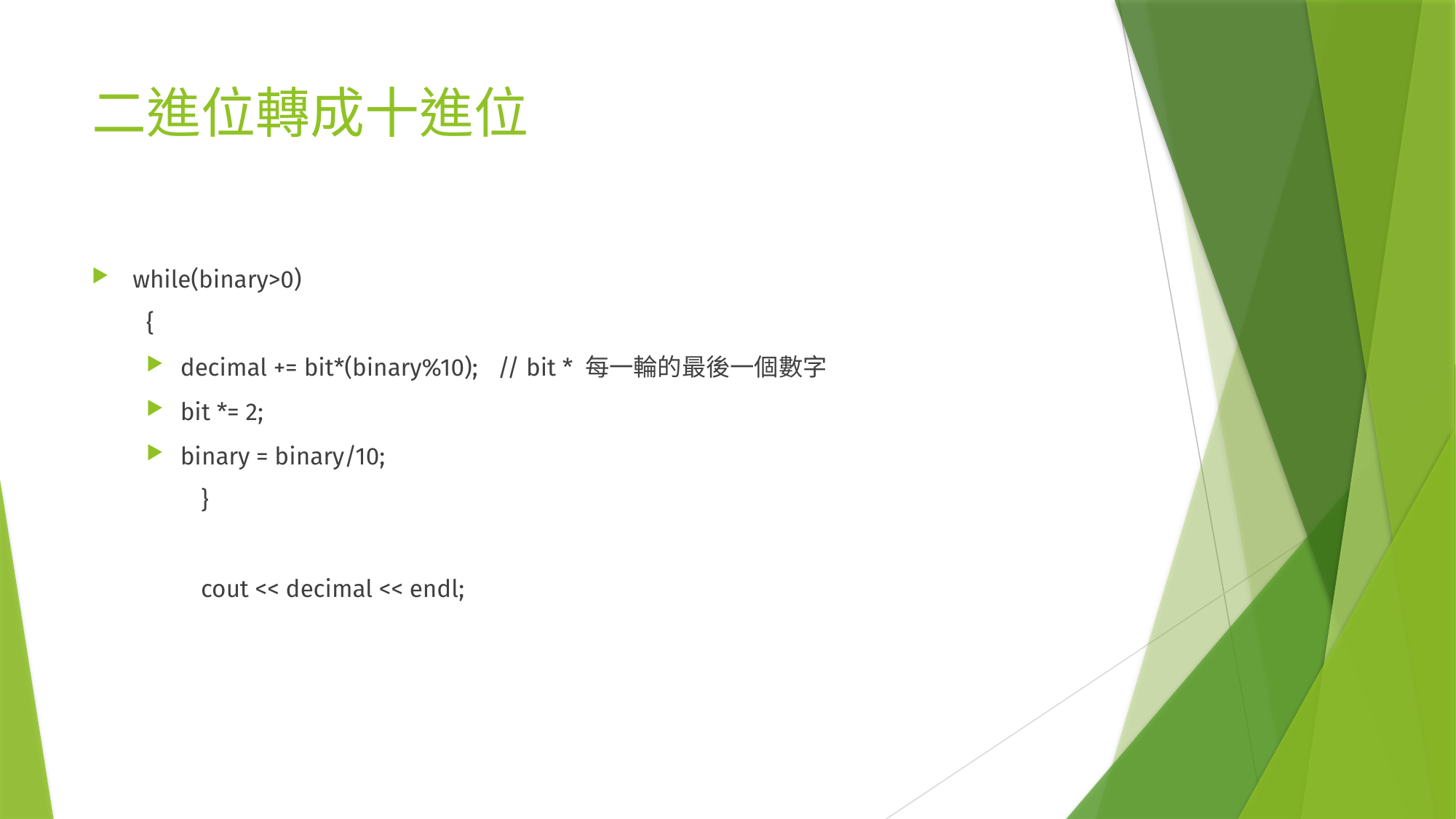

# 二進位轉成十進位
while(binary>0)
{
decimal += bit*(binary%10);   // bit * 每一輪的最後一個數字
bit *= 2;
binary = binary/10;
	}

	cout << decimal << endl;